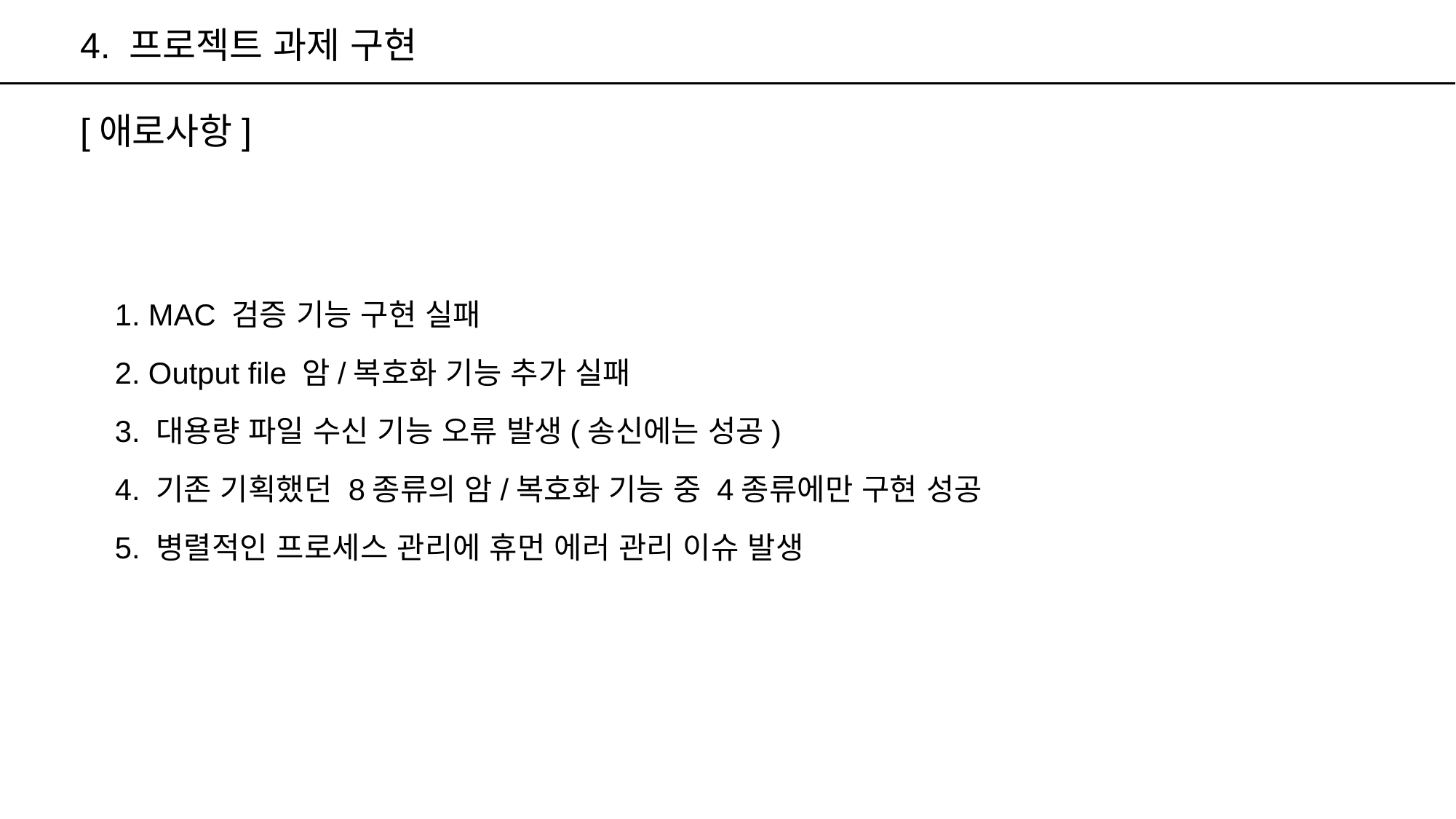

4. 프로젝트 과제 구현
[애로사항]
1. MAC 검증 기능 구현 실패
2. Output file 암/복호화 기능 추가 실패
3. 대용량 파일 수신 기능 오류 발생(송신에는 성공)
4. 기존 기획했던 8종류의 암/복호화 기능 중 4종류에만 구현 성공
5. 병렬적인 프로세스 관리에 휴먼 에러 관리 이슈 발생